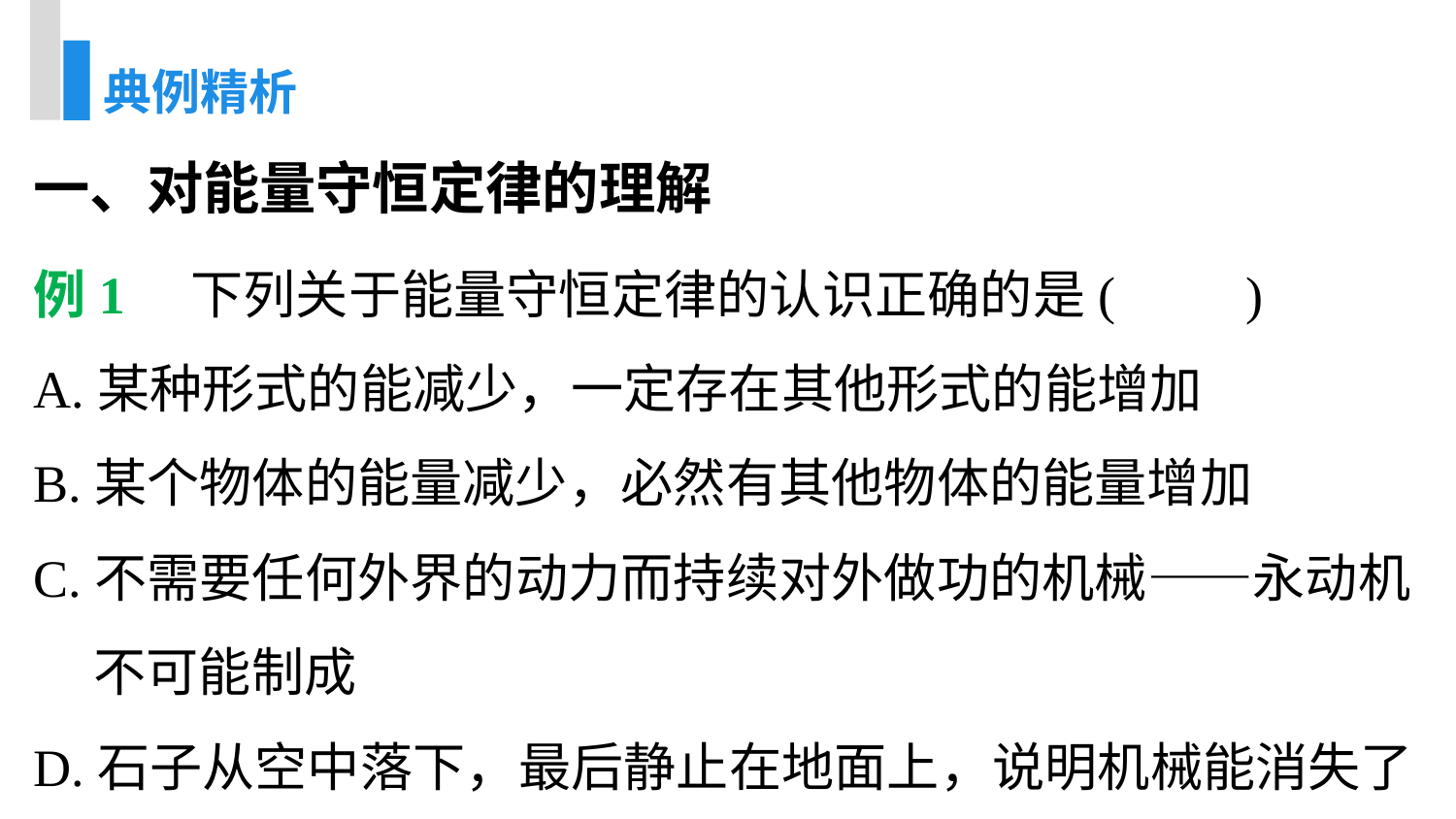

典例精析
一、对能量守恒定律的理解
例1　下列关于能量守恒定律的认识正确的是(　　)
A.某种形式的能减少，一定存在其他形式的能增加
B.某个物体的能量减少，必然有其他物体的能量增加
C.不需要任何外界的动力而持续对外做功的机械——永动机
    不可能制成
D.石子从空中落下，最后静止在地面上，说明机械能消失了